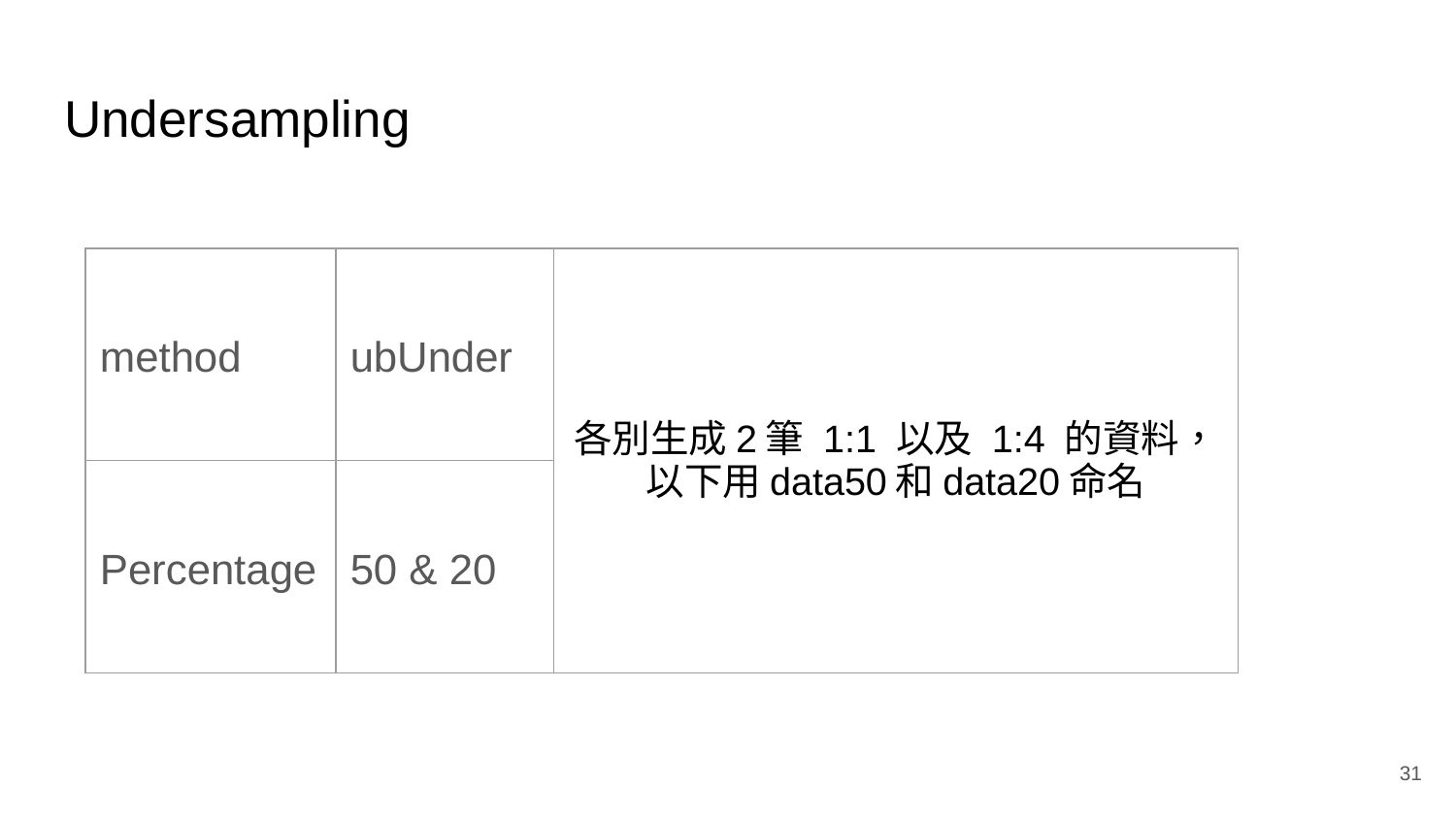

# Undersampling
| method | ubUnder | 各別生成2筆 1:1 以及 1:4 的資料，以下用data50和data20命名 |
| --- | --- | --- |
| Percentage | 50 & 20 |  |
31